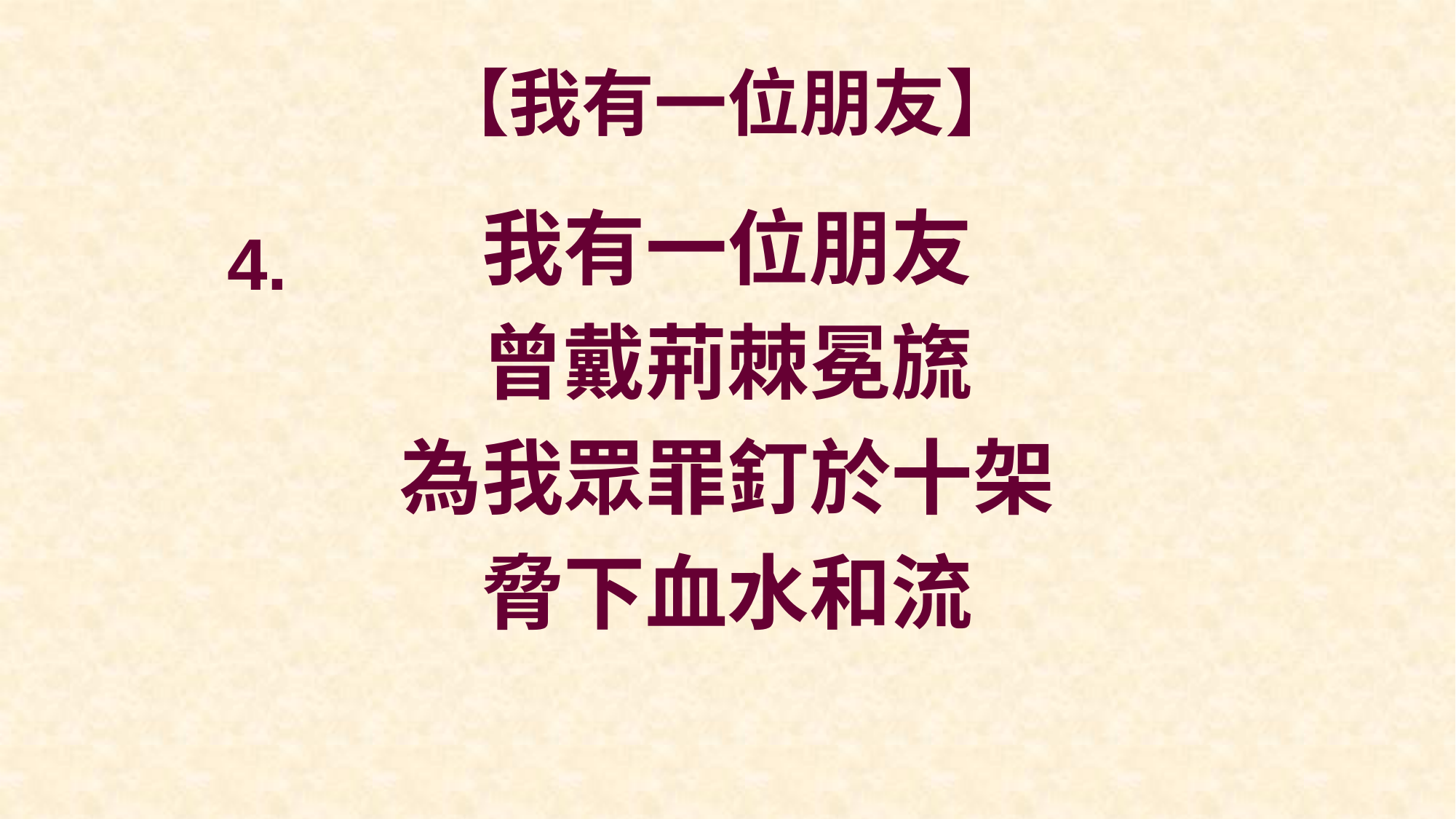

# 【我有一位朋友】
我有一位朋友
曾戴荊棘冕旒
為我眾罪釘於十架
脅下血水和流
4.